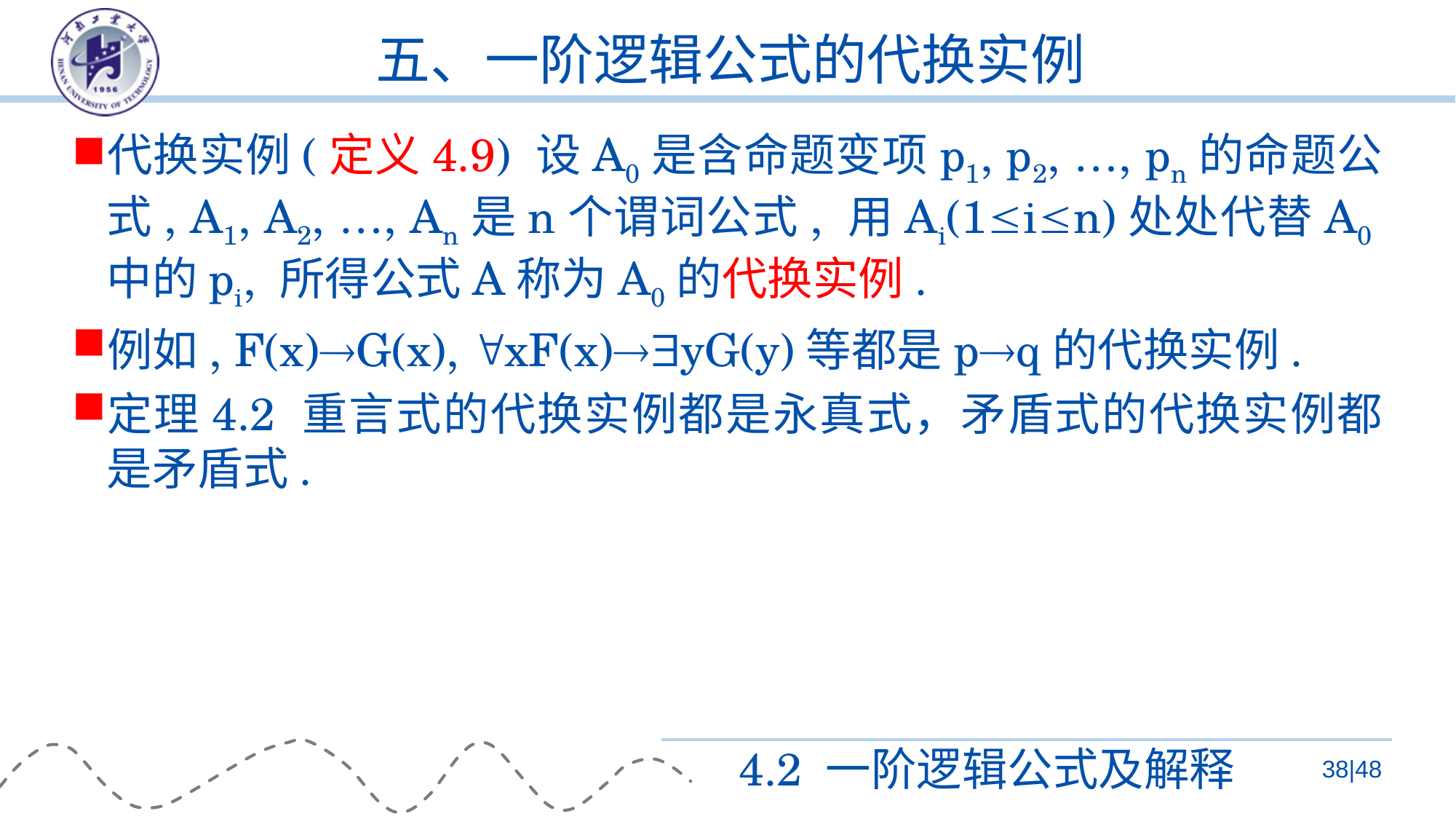

# 五、一阶逻辑公式的代换实例
代换实例(定义4.9) 设A0是含命题变项p1, p2, …, pn的命题公式, A1, A2, …, An是n个谓词公式, 用Ai(1≤i≤n)处处代替A0中的pi, 所得公式A称为A0的代换实例.
例如, F(x)→G(x), ∀xF(x)→∃yG(y)等都是p→q的代换实例.
定理4.2 重言式的代换实例都是永真式，矛盾式的代换实例都是矛盾式.
4.2 一阶逻辑公式及解释
38|48